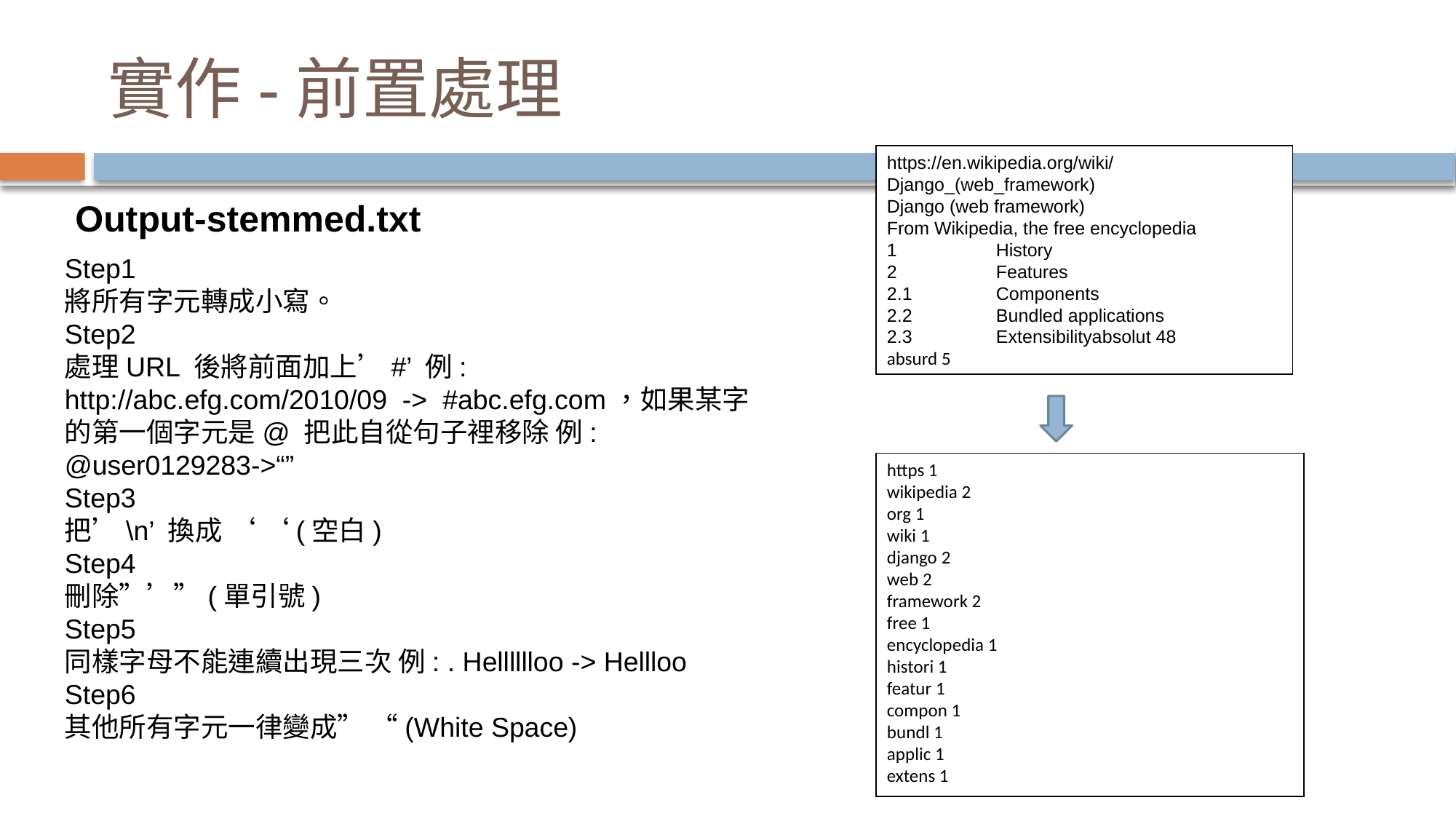

# 實作-前置處理
https://en.wikipedia.org/wiki/Django_(web_framework)
Django (web framework)
From Wikipedia, the free encyclopedia
1	History
2	Features
2.1	Components
2.2	Bundled applications
2.3	Extensibilityabsolut 48
absurd 5

https 1
wikipedia 2
org 1
wiki 1
django 2
web 2
framework 2
free 1
encyclopedia 1
histori 1
featur 1
compon 1
bundl 1
applic 1
extens 1
Output-stemmed.txt
Step1
將所有字元轉成小寫。
Step2
處理URL 後將前面加上’#’ 例:
http://abc.efg.com/2010/09  ->  #abc.efg.com，如果某字的第一個字元是@ 把此自從句子裡移除 例: @user0129283->“”
Step3
把’\n’ 換成 ‘ ‘(空白)
Step4
刪除”’”(單引號)
Step5
同樣字母不能連續出現三次 例: . Helllllloo -> Hellloo
Step6
其他所有字元一律變成” “(White Space)